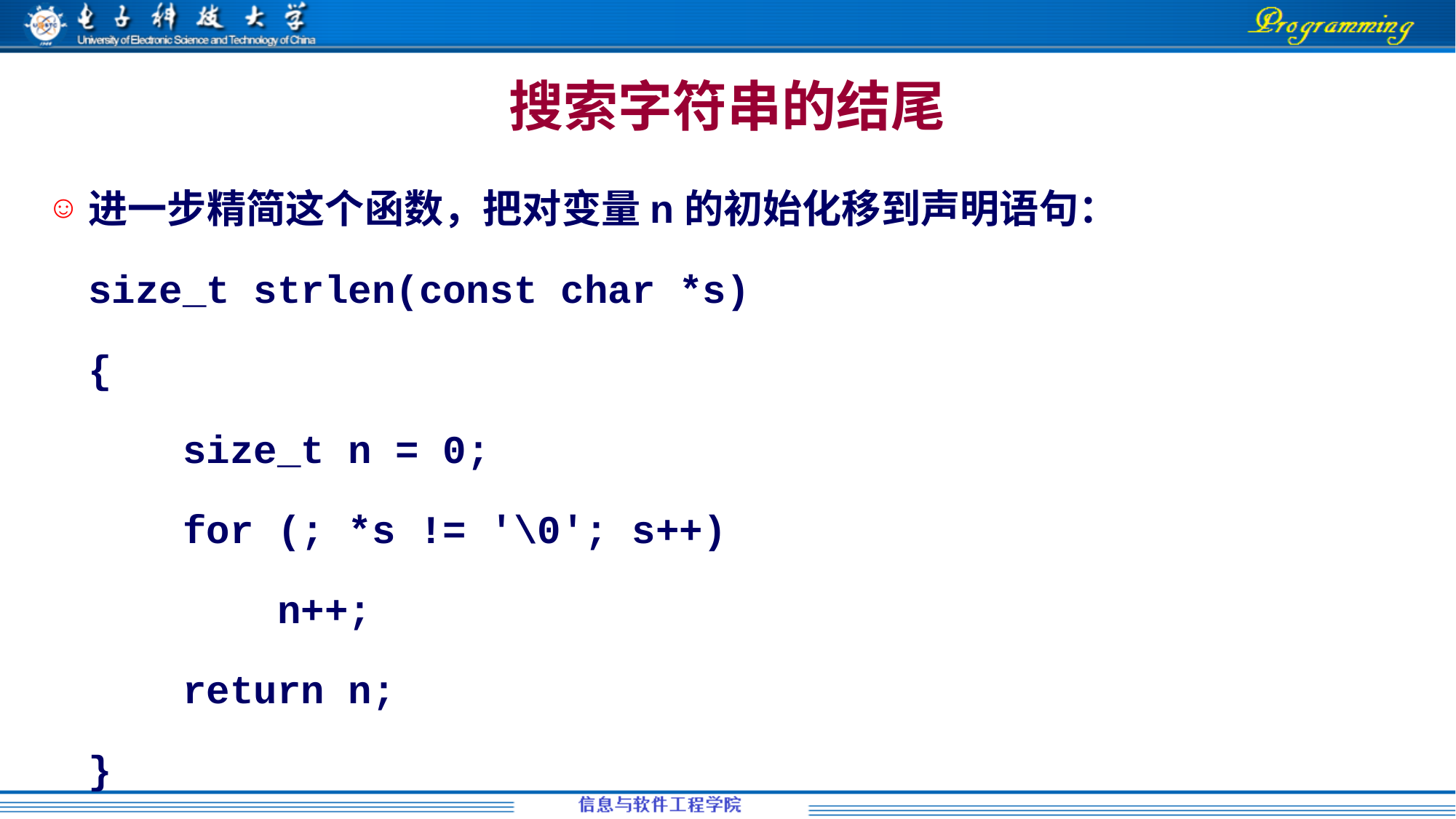

搜索字符串的结尾
进一步精简这个函数，把对变量n的初始化移到声明语句：
	size_t strlen(const char *s)
	{
	    size_t n = 0;
	    for (; *s != '\0'; s++)
	        n++;
	    return n;
	}